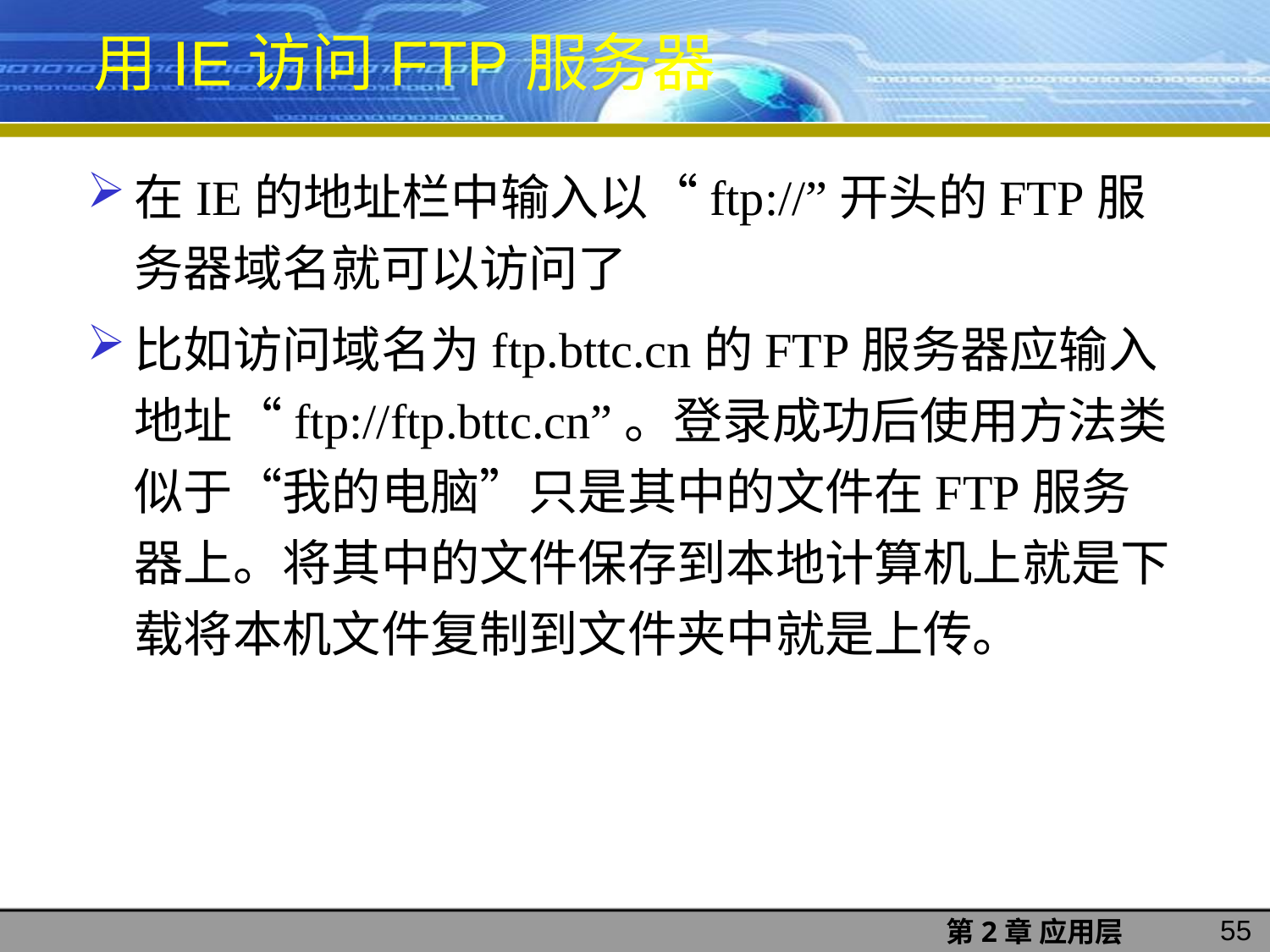

# 用IE访问FTP服务器
在IE的地址栏中输入以“ftp://”开头的FTP服务器域名就可以访问了
比如访问域名为ftp.bttc.cn的FTP服务器应输入地址“ftp://ftp.bttc.cn”。登录成功后使用方法类似于“我的电脑”只是其中的文件在FTP服务器上。将其中的文件保存到本地计算机上就是下载将本机文件复制到文件夹中就是上传。
55